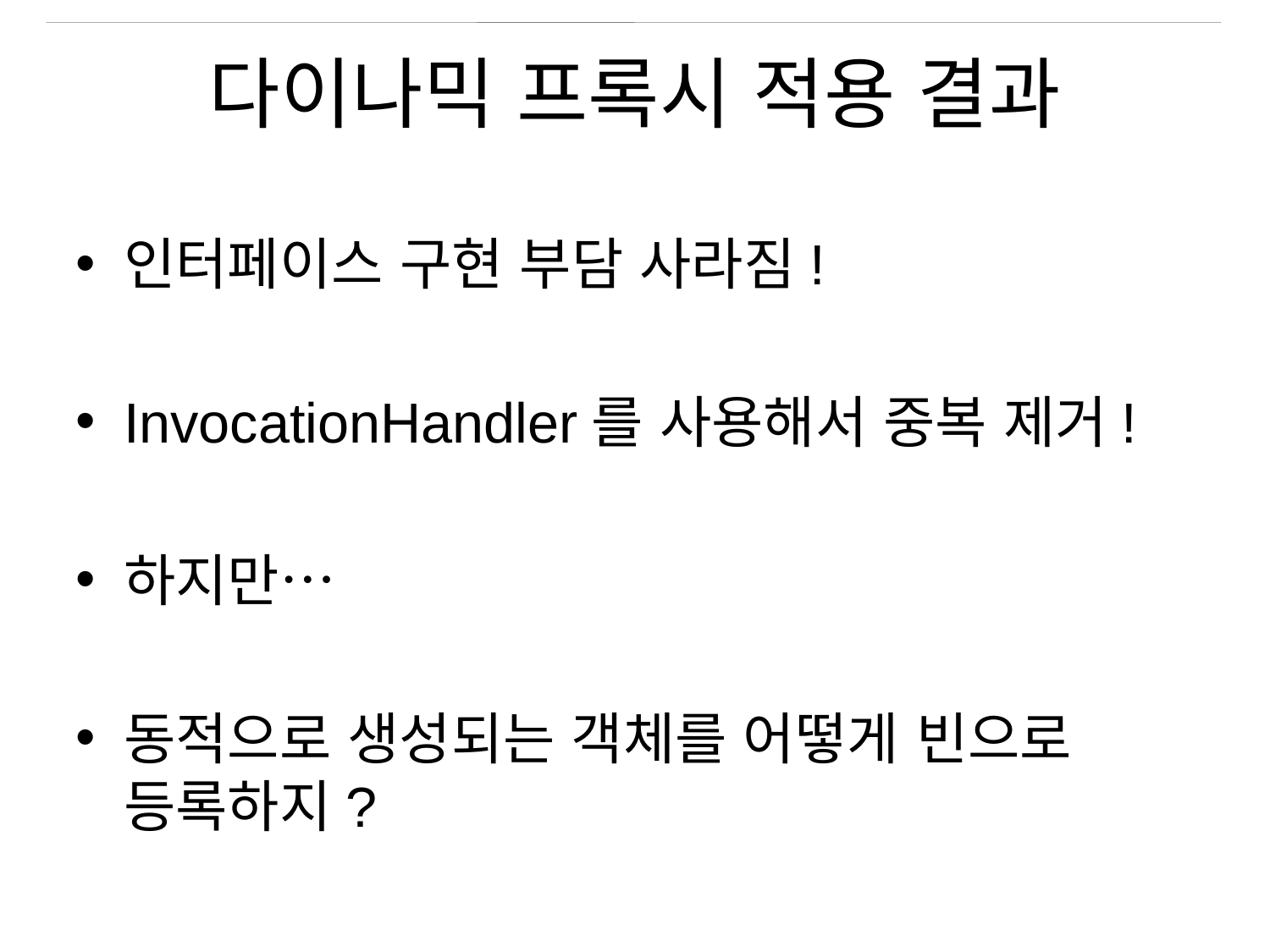

# 다이나믹 프록시 적용 결과
인터페이스 구현 부담 사라짐!

InvocationHandler를 사용해서 중복 제거!

하지만…

동적으로 생성되는 객체를 어떻게 빈으로 등록하지?